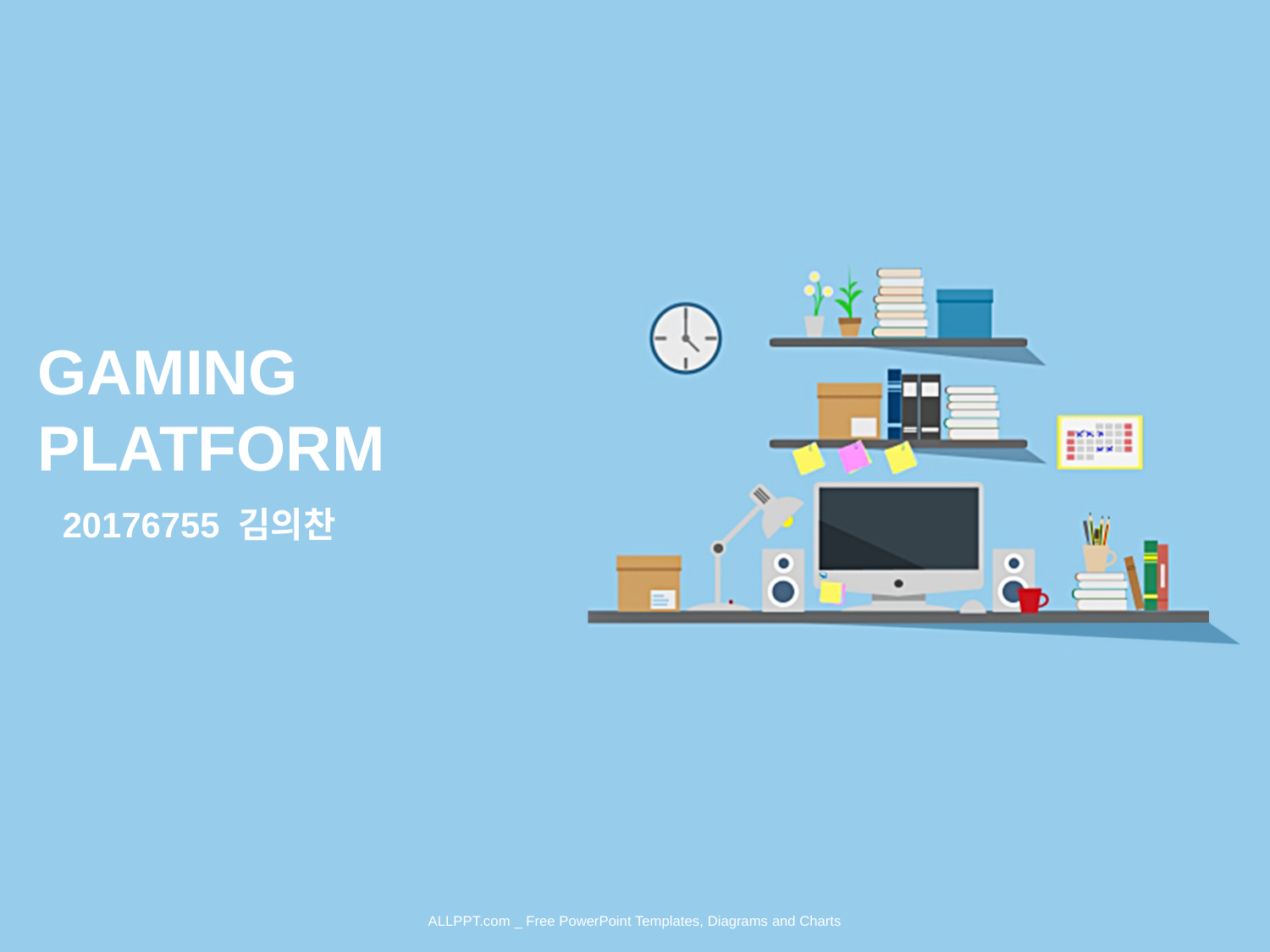

GAMING
PLATFORM
20176755 김의찬
ALLPPT.com _ Free PowerPoint Templates, Diagrams and Charts